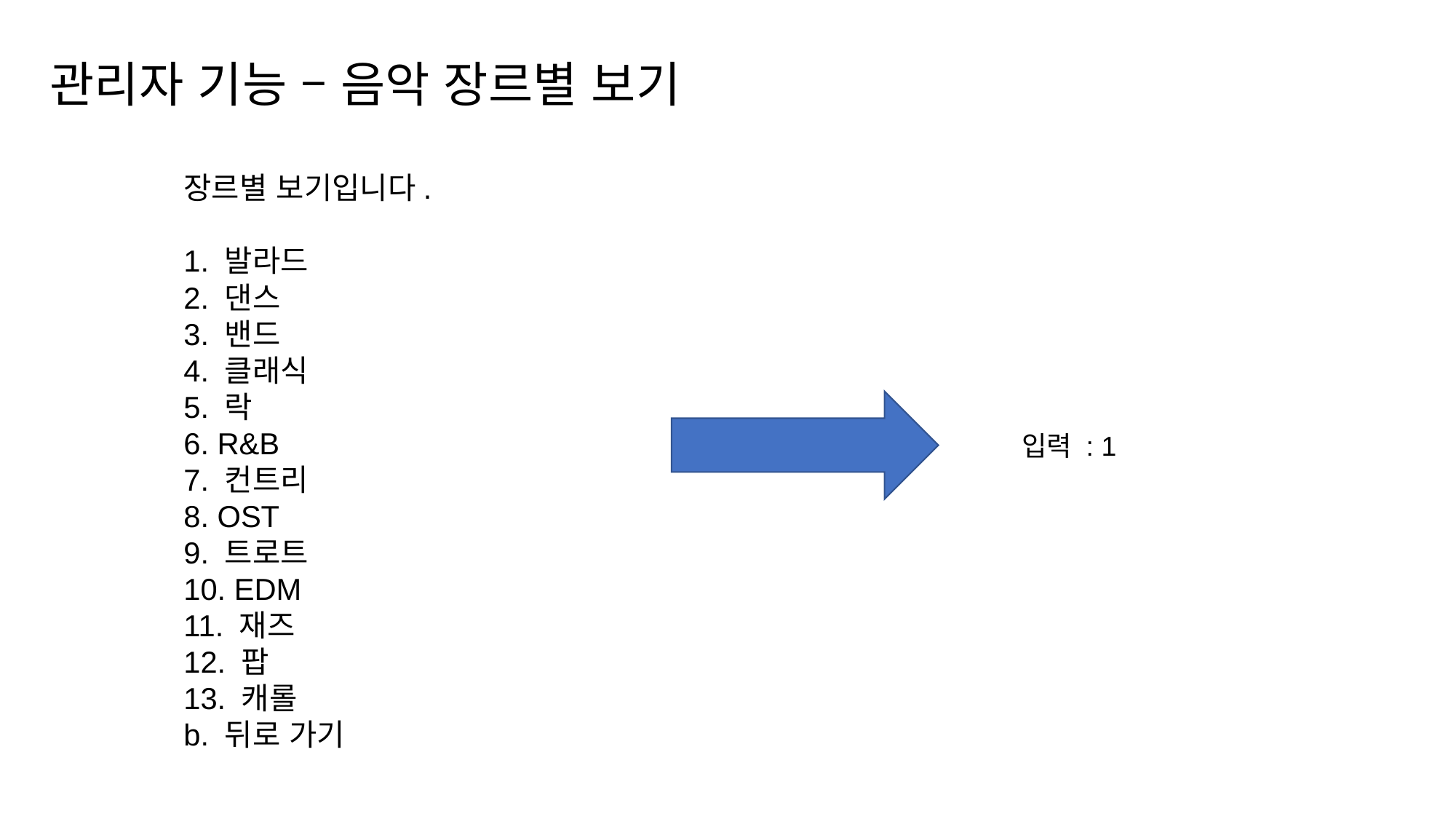

# 관리자 기능 – 음악 장르별 보기
장르별 보기입니다.
1. 발라드
2. 댄스
3. 밴드
4. 클래식
5. 락
6. R&B
7. 컨트리
8. OST
9. 트로트
10. EDM
11. 재즈
12. 팝
13. 캐롤
b. 뒤로 가기

입력 : 1